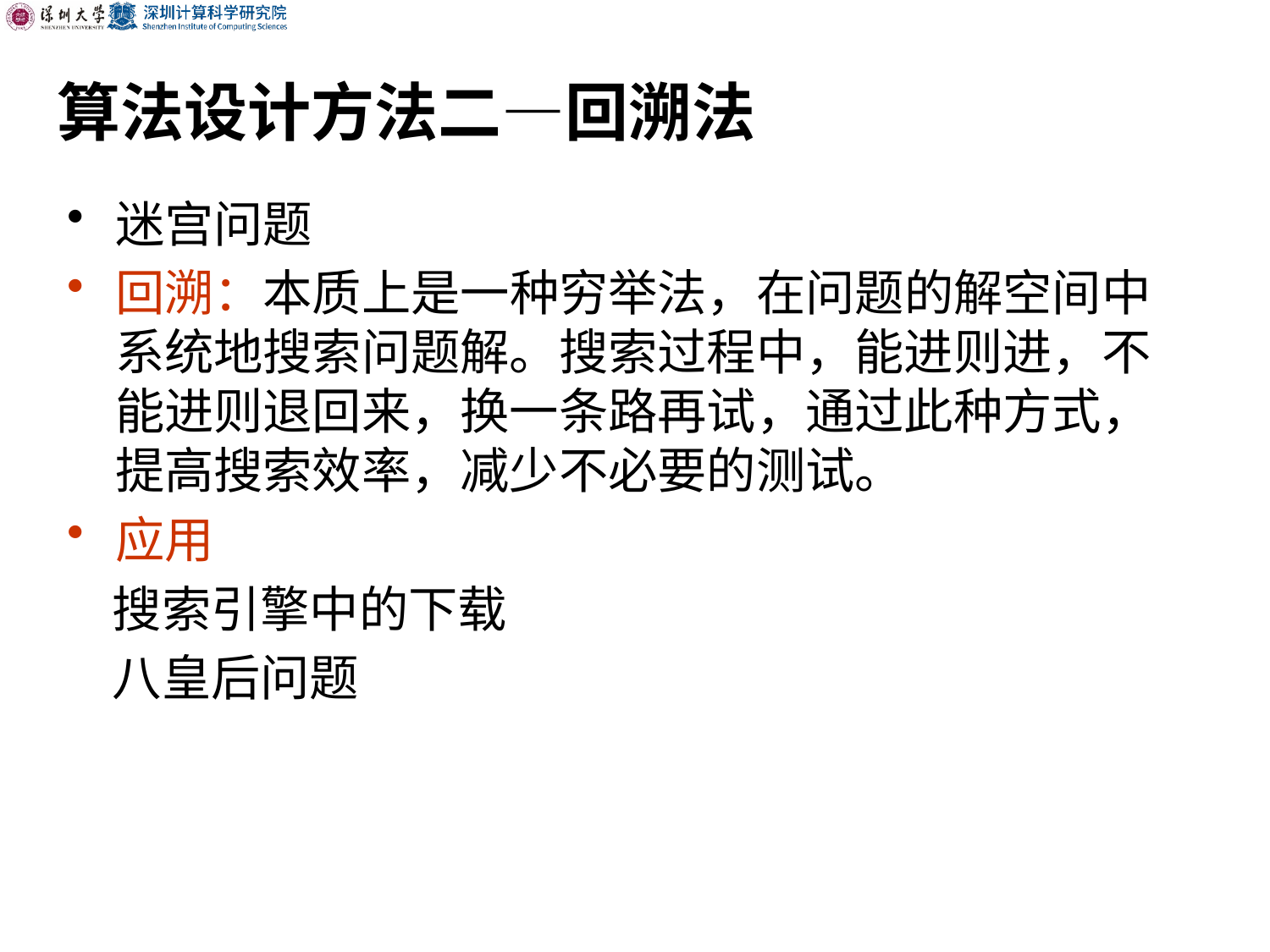

算法设计方法二—回溯法
迷宫问题
回溯：本质上是一种穷举法，在问题的解空间中系统地搜索问题解。搜索过程中，能进则进，不能进则退回来，换一条路再试，通过此种方式，提高搜索效率，减少不必要的测试。
应用
   搜索引擎中的下载
   八皇后问题